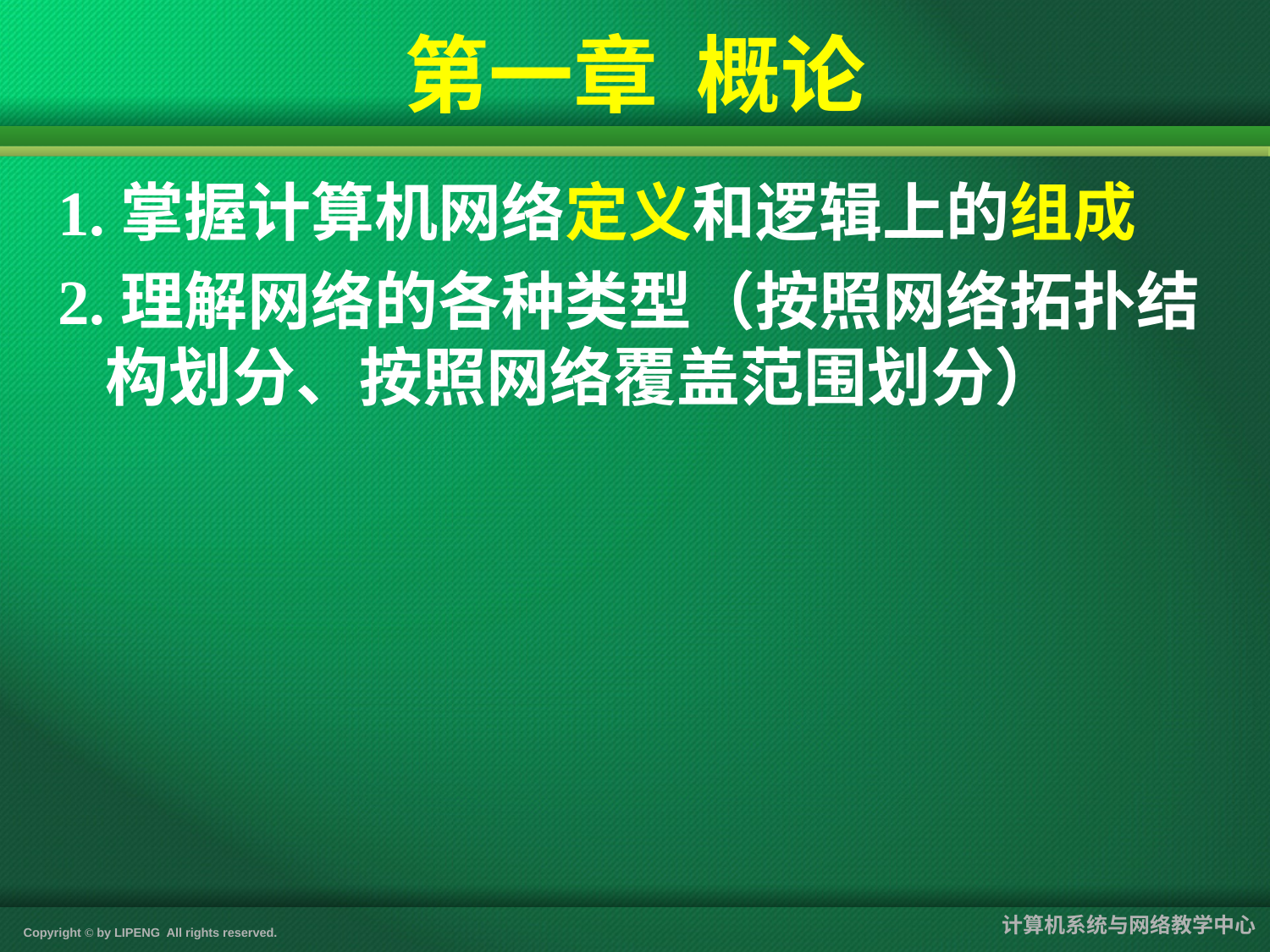

# 第一章  概论
1.掌握计算机网络定义和逻辑上的组成
2.理解网络的各种类型（按照网络拓扑结构划分、按照网络覆盖范围划分）